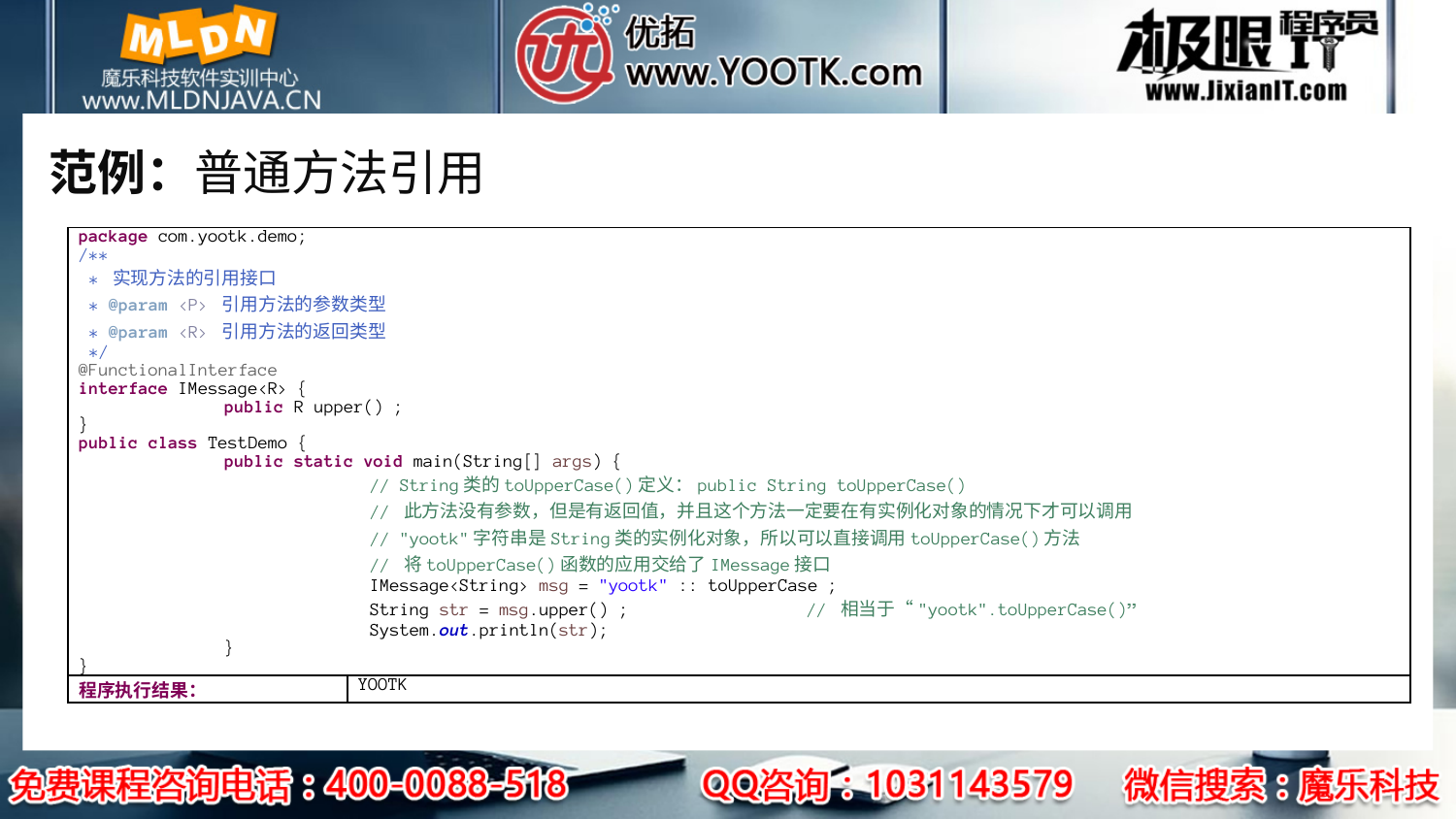

# 范例：普通方法引用
| package com.yootk.demo; /\*\* \* 实现方法的引用接口 \* @param <P> 引用方法的参数类型 \* @param <R> 引用方法的返回类型 \*/ @FunctionalInterface interface IMessage<R> { public R upper() ; } public class TestDemo { public static void main(String[] args) { // String类的toUpperCase()定义：public String toUpperCase() // 此方法没有参数，但是有返回值，并且这个方法一定要在有实例化对象的情况下才可以调用 // "yootk"字符串是String类的实例化对象，所以可以直接调用toUpperCase()方法 // 将toUpperCase()函数的应用交给了IMessage接口 IMessage<String> msg = "yootk" :: toUpperCase ; String str = msg.upper() ; // 相当于“"yootk".toUpperCase()” System.out.println(str); } } |  |
| --- | --- |
| 程序执行结果： | YOOTK |